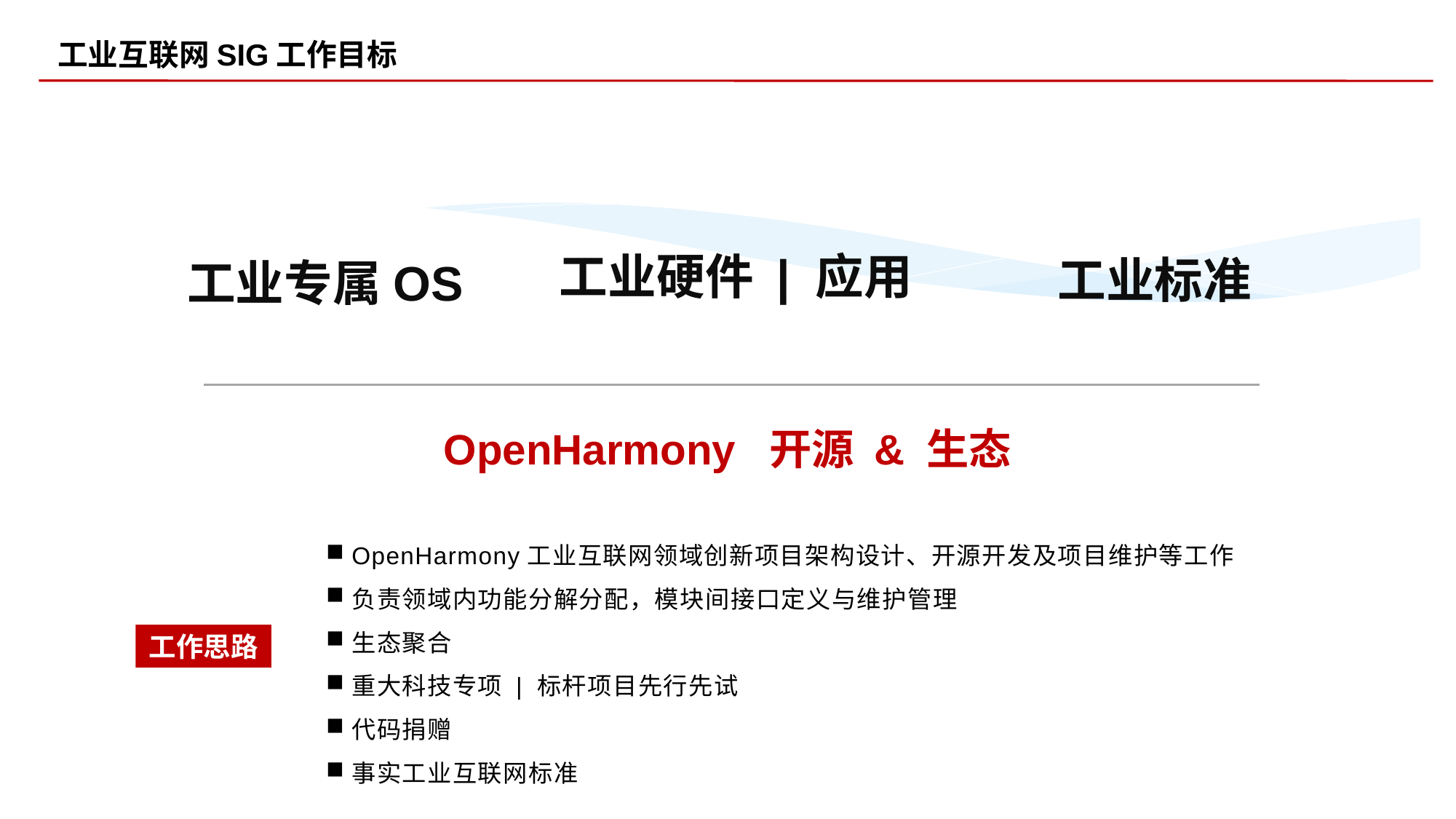

# 工业互联网SIG工作目标

工业硬件 | 应用
工业标准
工业专属OS
OpenHarmony  开源 & 生态
OpenHarmony工业互联网领域创新项目架构设计、开源开发及项目维护等工作
负责领域内功能分解分配，模块间接口定义与维护管理
生态聚合
重大科技专项 | 标杆项目先行先试
代码捐赠
事实工业互联网标准
工作思路